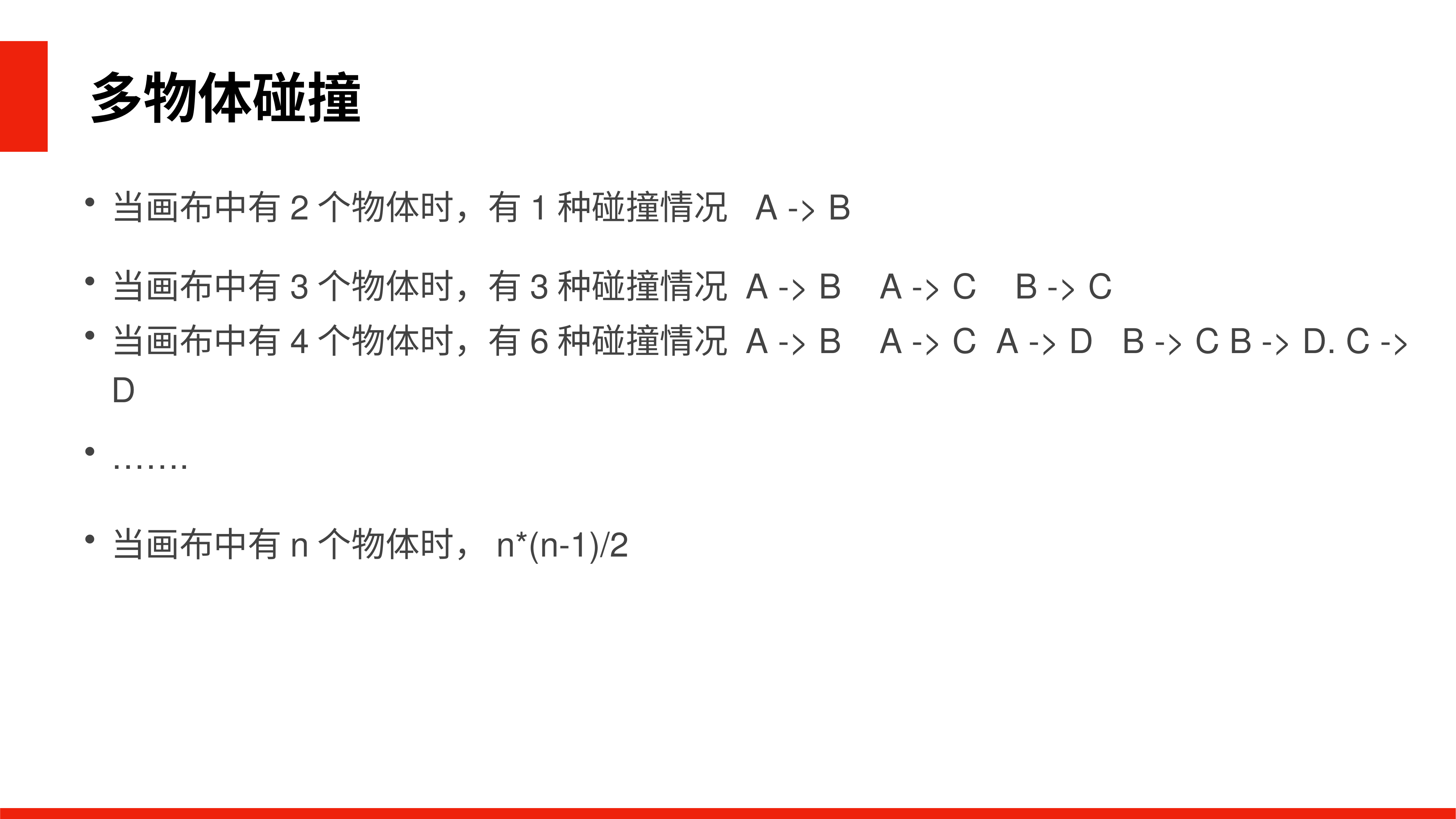

多物体碰撞
当画布中有2个物体时，有1种碰撞情况  A -> B
当画布中有3个物体时，有3种碰撞情况 A -> B    A -> C    B -> C
当画布中有4个物体时，有6种碰撞情况 A -> B    A -> C  A -> D   B -> C B -> D. C -> D
…….
当画布中有n个物体时，n*(n-1)/2
22